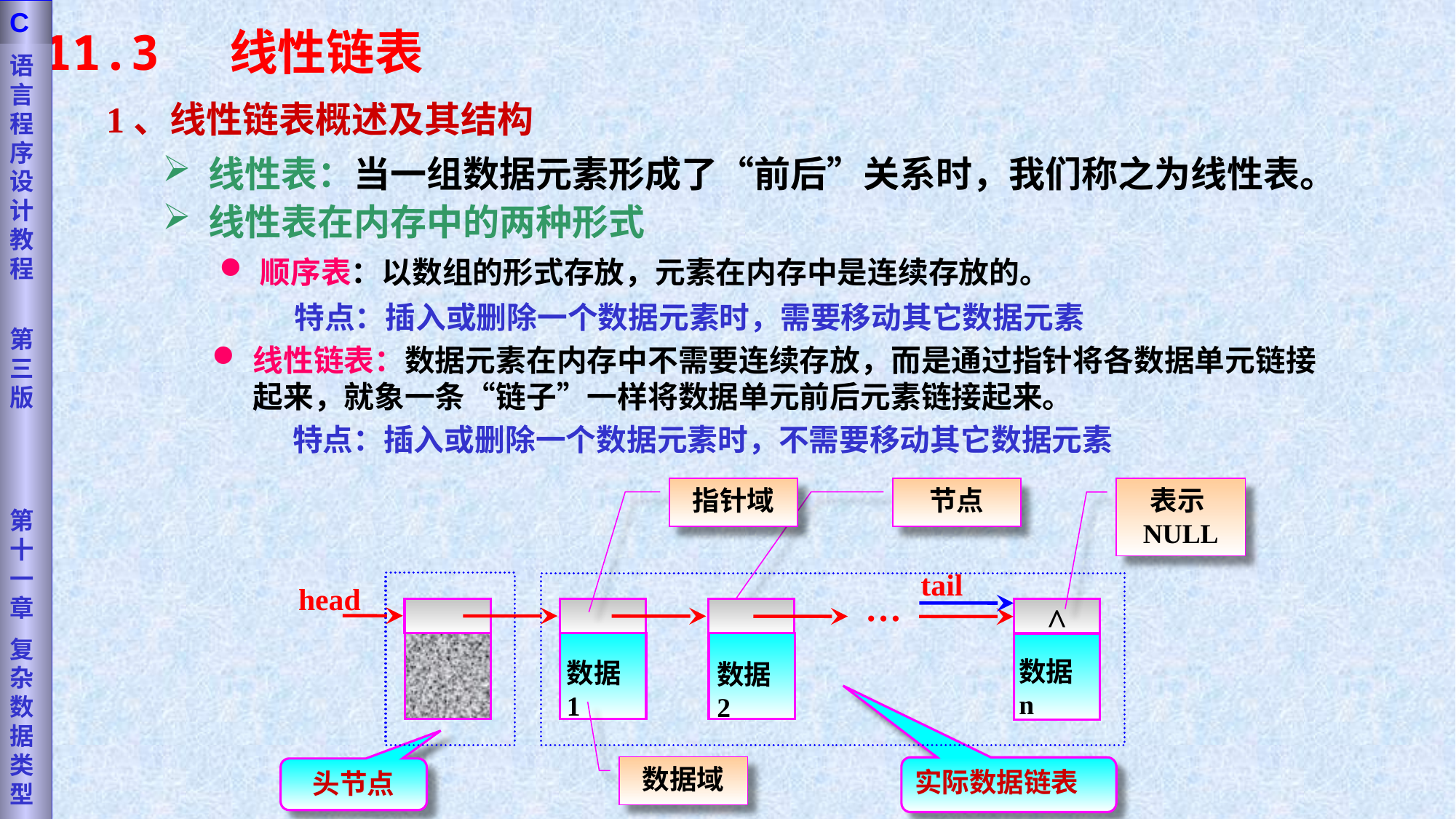

语言程序设计教程
第三版

第十一章
复杂数据类型
C
11.3  线性链表
1、线性链表概述及其结构
 线性表：当一组数据元素形成了“前后”关系时，我们称之为线性表。
 线性表在内存中的两种形式
顺序表：以数组的形式存放，元素在内存中是连续存放的。
特点：插入或删除一个数据元素时，需要移动其它数据元素
线性链表：数据元素在内存中不需要连续存放，而是通过指针将各数据单元链接起来，就象一条“链子”一样将数据单元前后元素链接起来。
特点：插入或删除一个数据元素时，不需要移动其它数据元素
表示NULL
指针域
节点
tail

head

…

^
数据n
数据1
数据2

数据域
实际数据链表
头节点